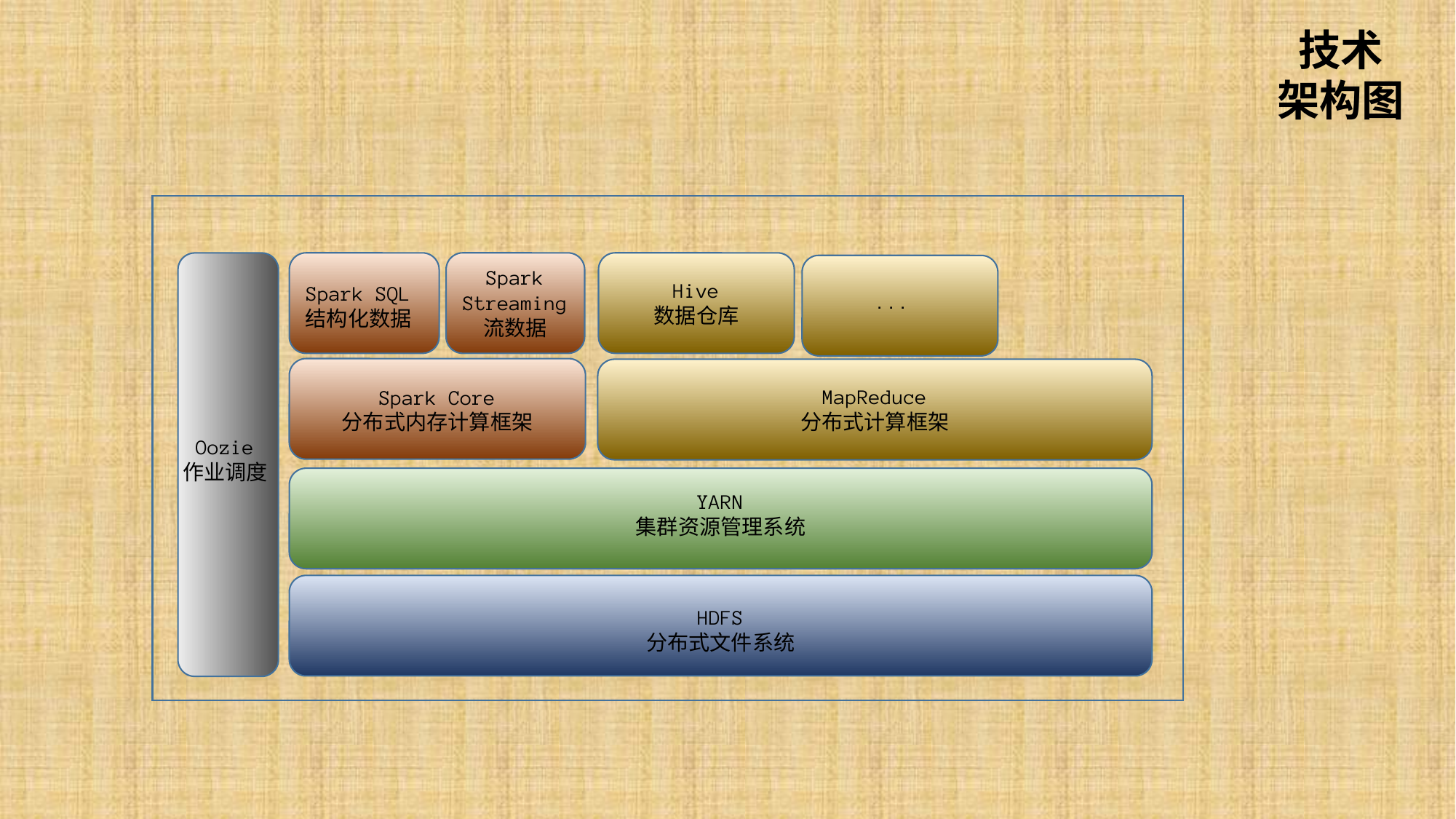

技术
架构图

Spark Streaming
流数据
Hive
数据仓库
Spark SQL
结构化数据
...

MapReduce
分布式计算框架
Spark Core
分布式内存计算框架

Oozie
作业调度

YARN
集群资源管理系统

HDFS
分布式文件系统